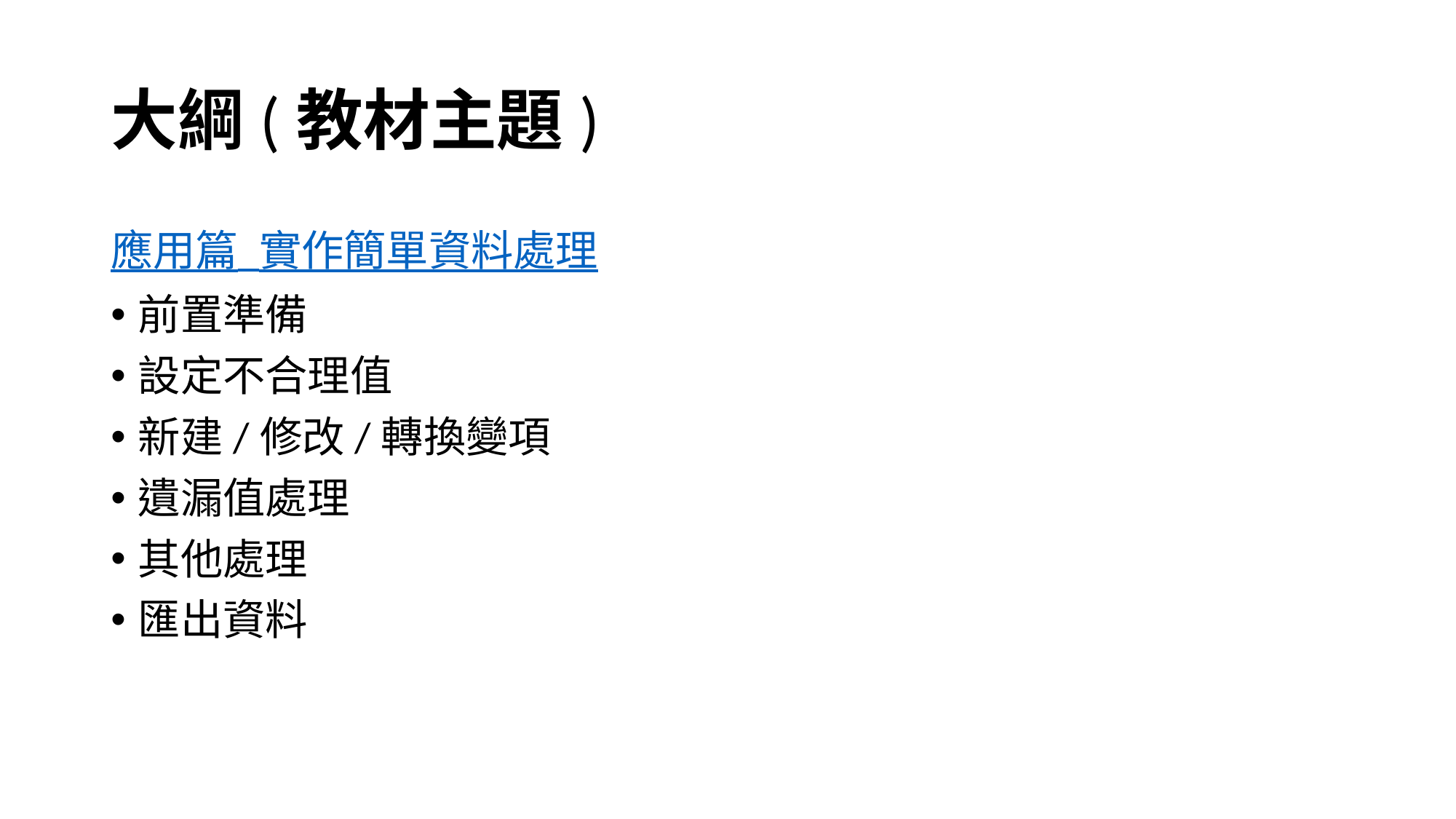

# 大綱(教材主題)
應用篇_實作簡單資料處理
前置準備
設定不合理值
新建/修改/轉換變項
遺漏值處理
其他處理
匯出資料